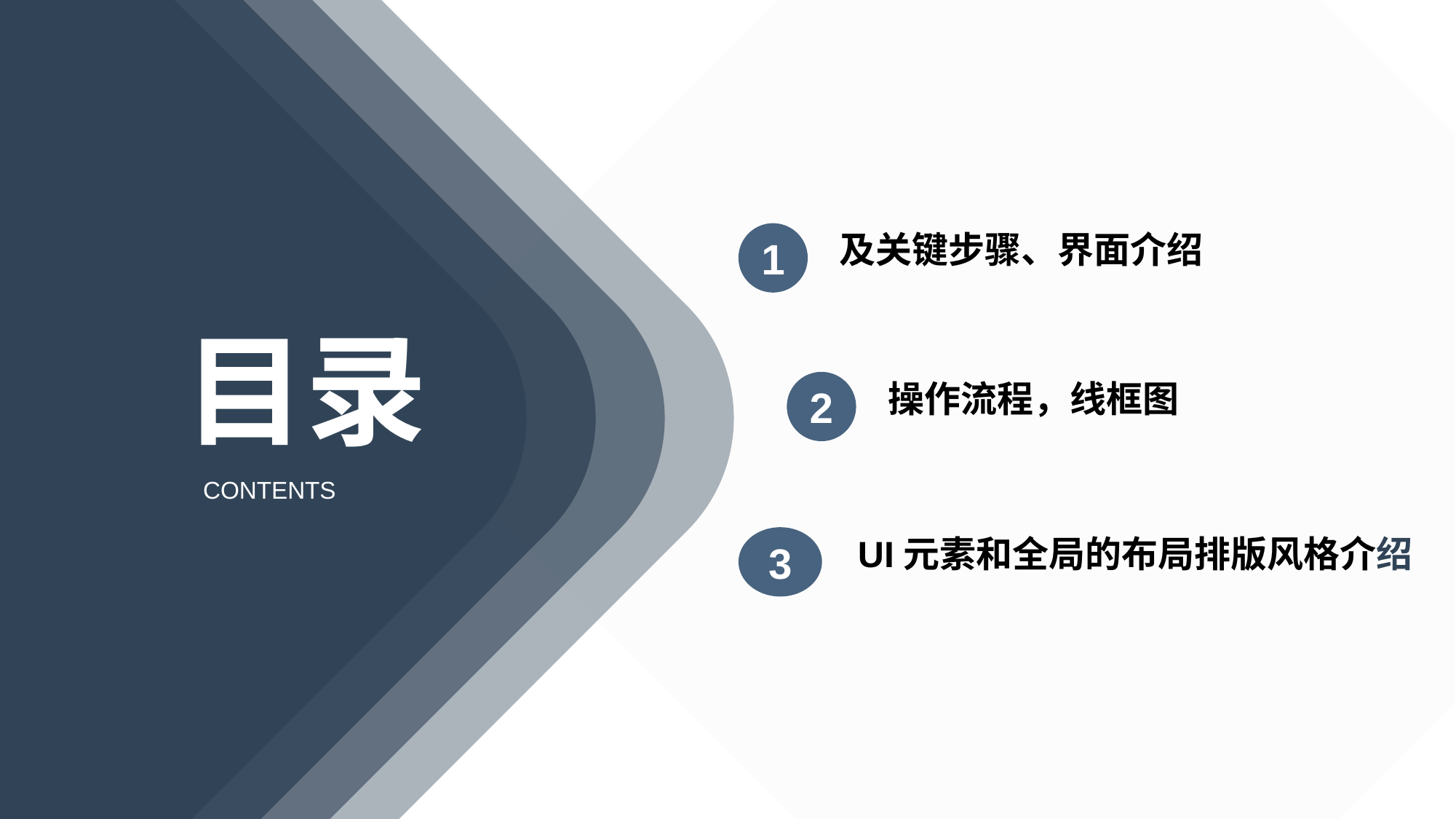

及关键步骤、界面介绍
1
目录
CONTENTS
操作流程，线框图
2
UI元素和全局的布局排版风格介绍
3